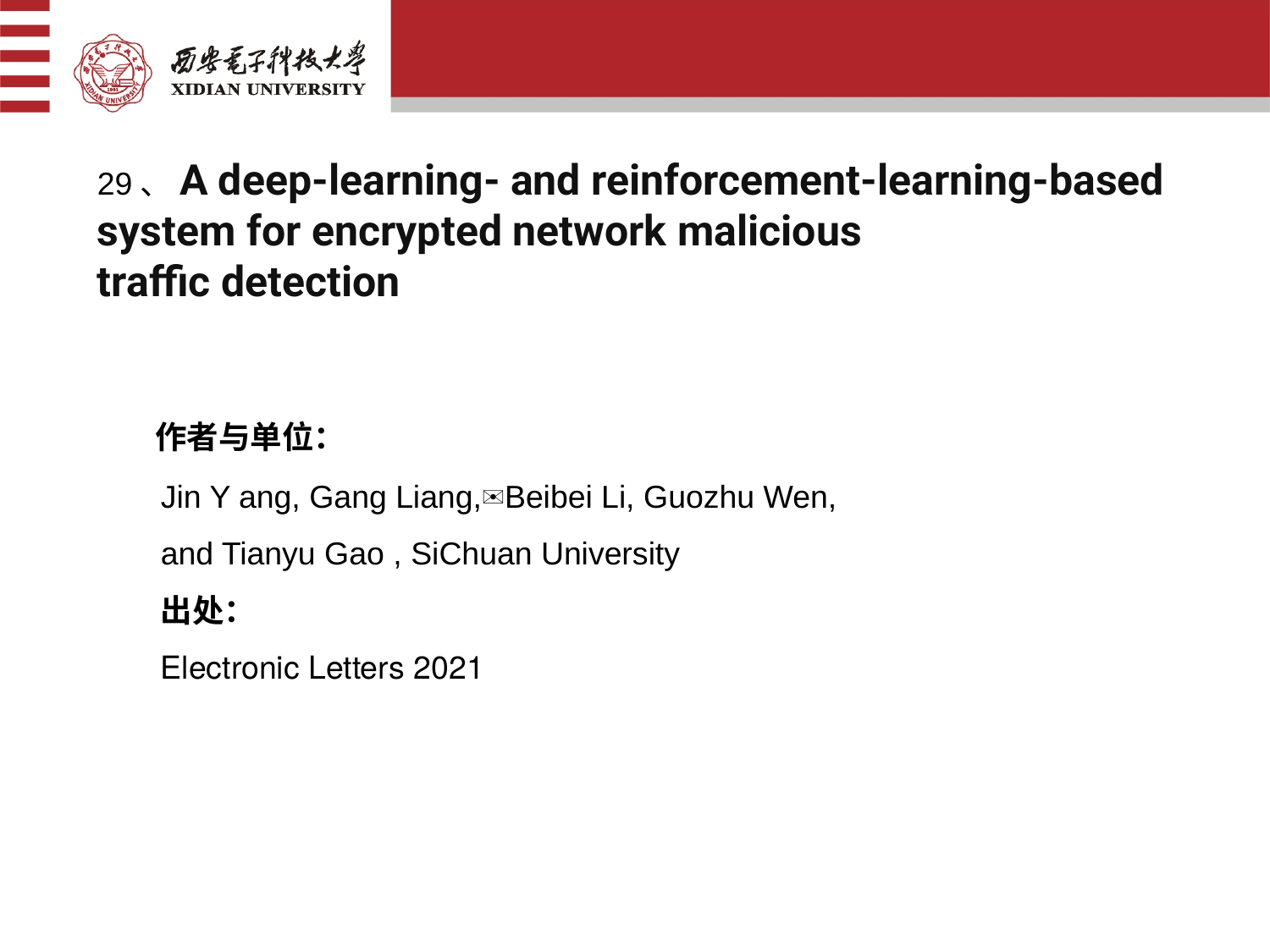

29、A deep-learning- and reinforcement-learning-based
system for encrypted network malicious
traffic detection

     作者与单位：
Jin Y ang, Gang Liang,✉Beibei Li, Guozhu Wen,
and Tianyu Gao , SiChuan University
出处：
Electronic Letters 2021